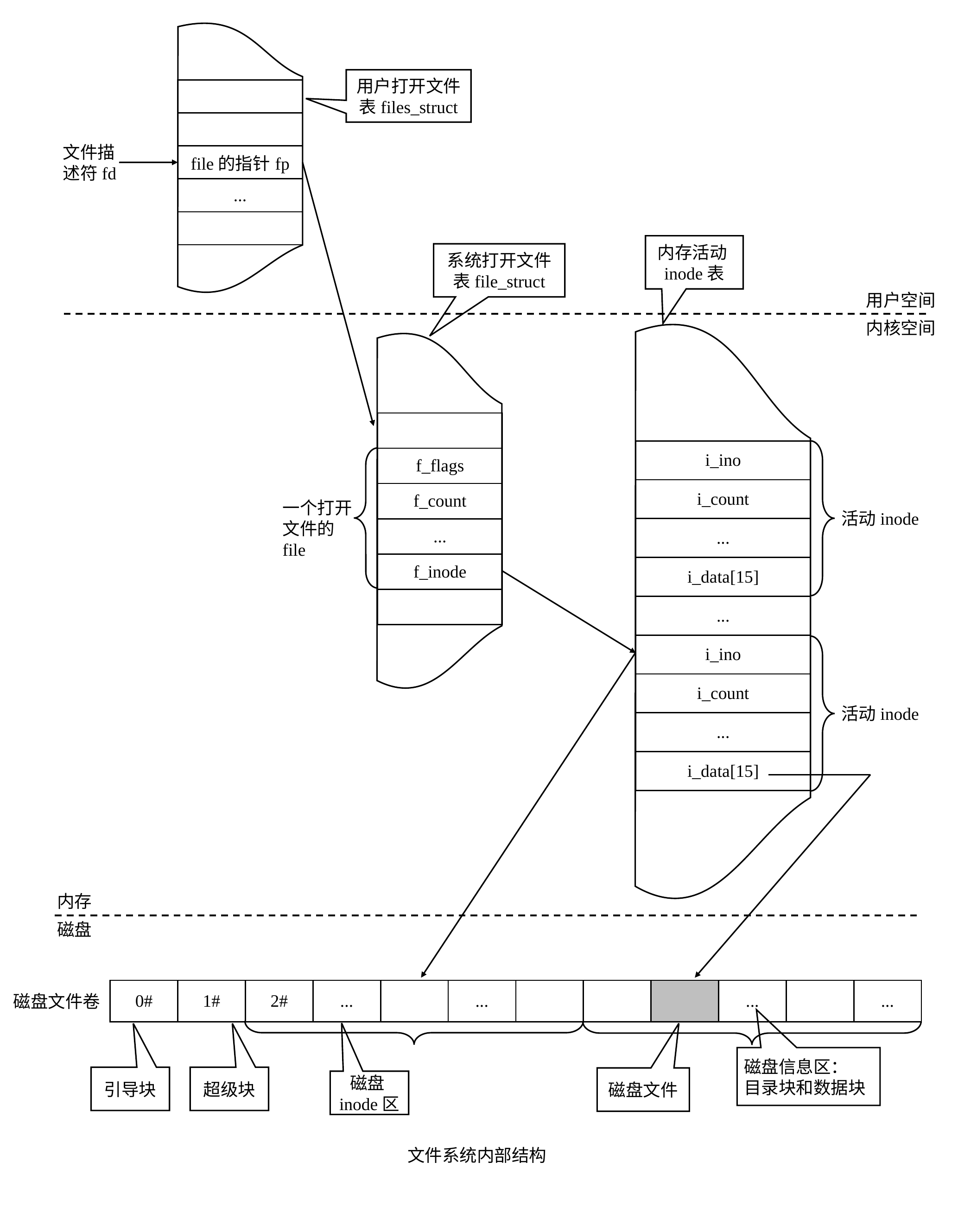

用户打开文件表files_struct
|  |
| --- |
|  |
| file的指针fp |
| ... |
|  |
文件描
述符fd
内存活动inode表
系统打开文件表file_struct
用户空间
内核空间

|  |
| --- |
| f\_flags |
| f\_count |
| ... |
| f\_inode |
|  |
| i\_ino |
| --- |
| i\_count |
| ... |
| i\_data[15] |
| ... |
| i\_ino |
| i\_count |
| ... |
| i\_data[15] |

一个打开
文件的file
活动inode

活动inode

内存
磁盘
| 0# | 1# | 2# | ... |  | ... |  |  |  | ... |  | ... |
| --- | --- | --- | --- | --- | --- | --- | --- | --- | --- | --- | --- |
磁盘文件卷
磁盘信息区：
目录块和数据块
引导块
超级块
磁盘文件
磁盘inode区
文件系统内部结构